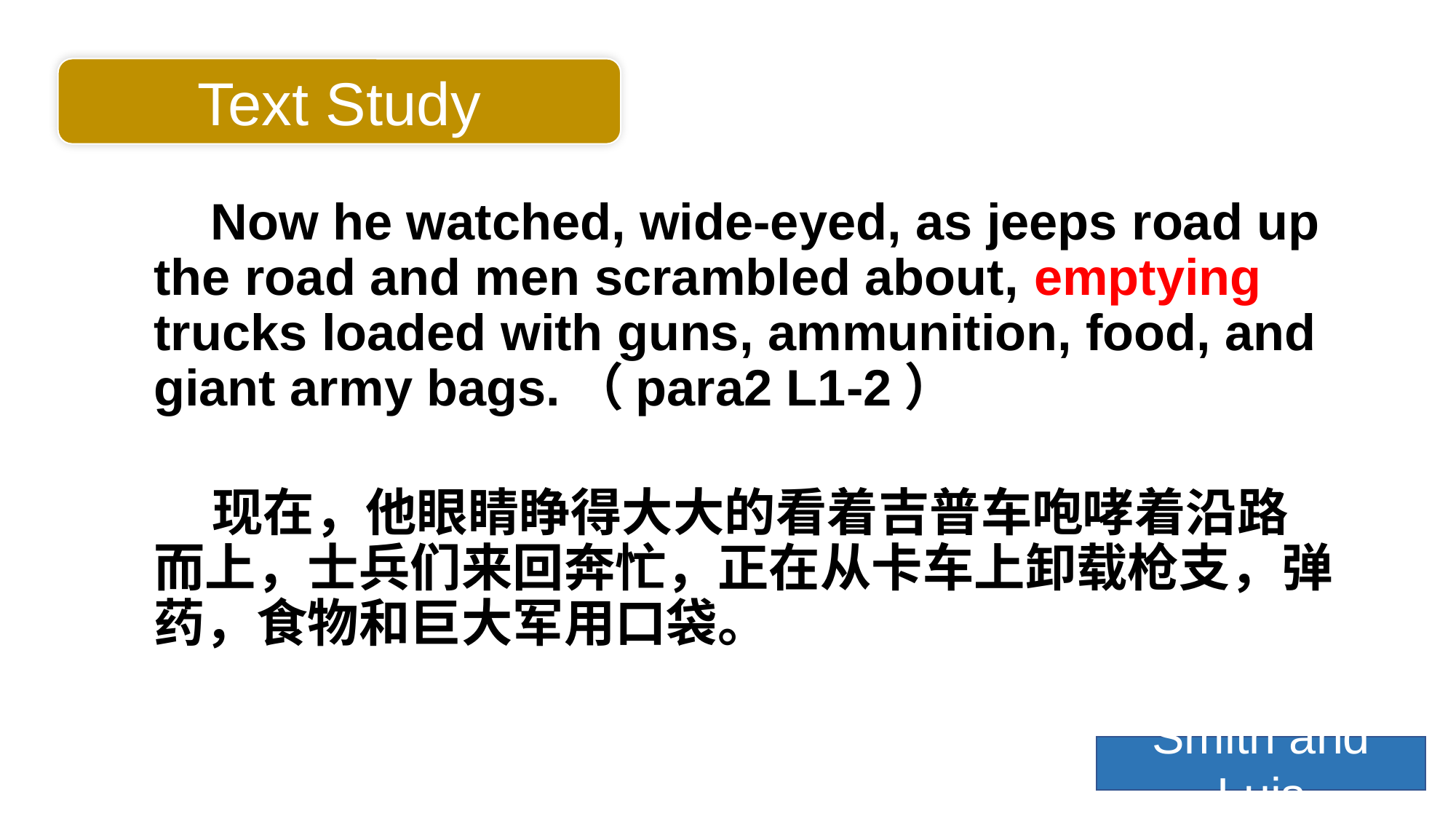

Text Study
	    Now he watched, wide-eyed, as jeeps road up the road and men scrambled about, emptying trucks loaded with guns, ammunition, food, and giant army bags.（para2 L1-2）

	    现在，他眼睛睁得大大的看着吉普车咆哮着沿路而上，士兵们来回奔忙，正在从卡车上卸载枪支，弹药，食物和巨大军用口袋。
Smith and Luis